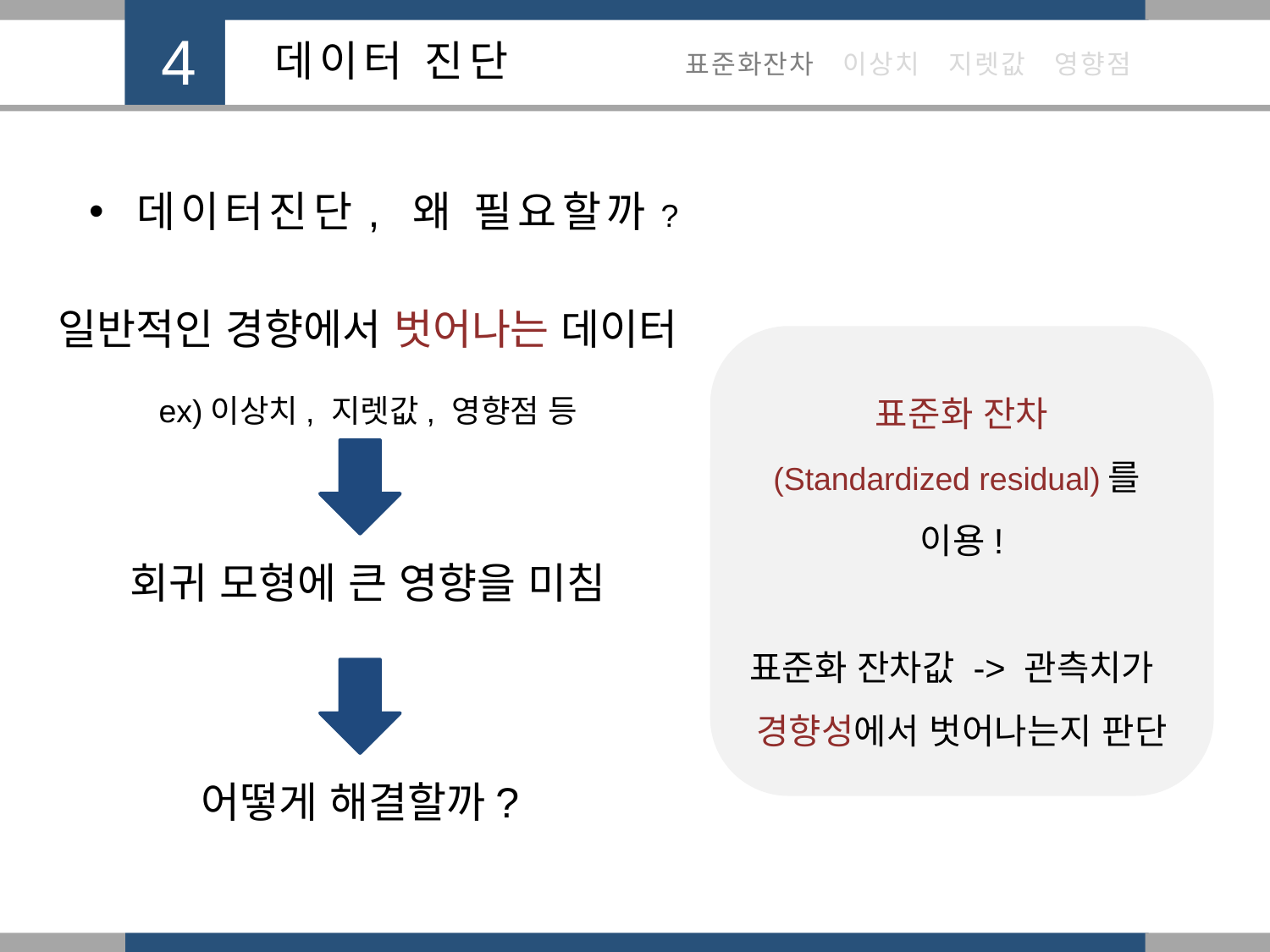

데이터진단, 왜 필요할까?
일반적인 경향에서 벗어나는 데이터
ex)이상치, 지렛값, 영향점 등
표준화 잔차
(Standardized residual)를
이용!

표준화 잔차값 -> 관측치가
경향성에서 벗어나는지 판단

회귀 모형에 큰 영향을 미침

어떻게 해결할까?